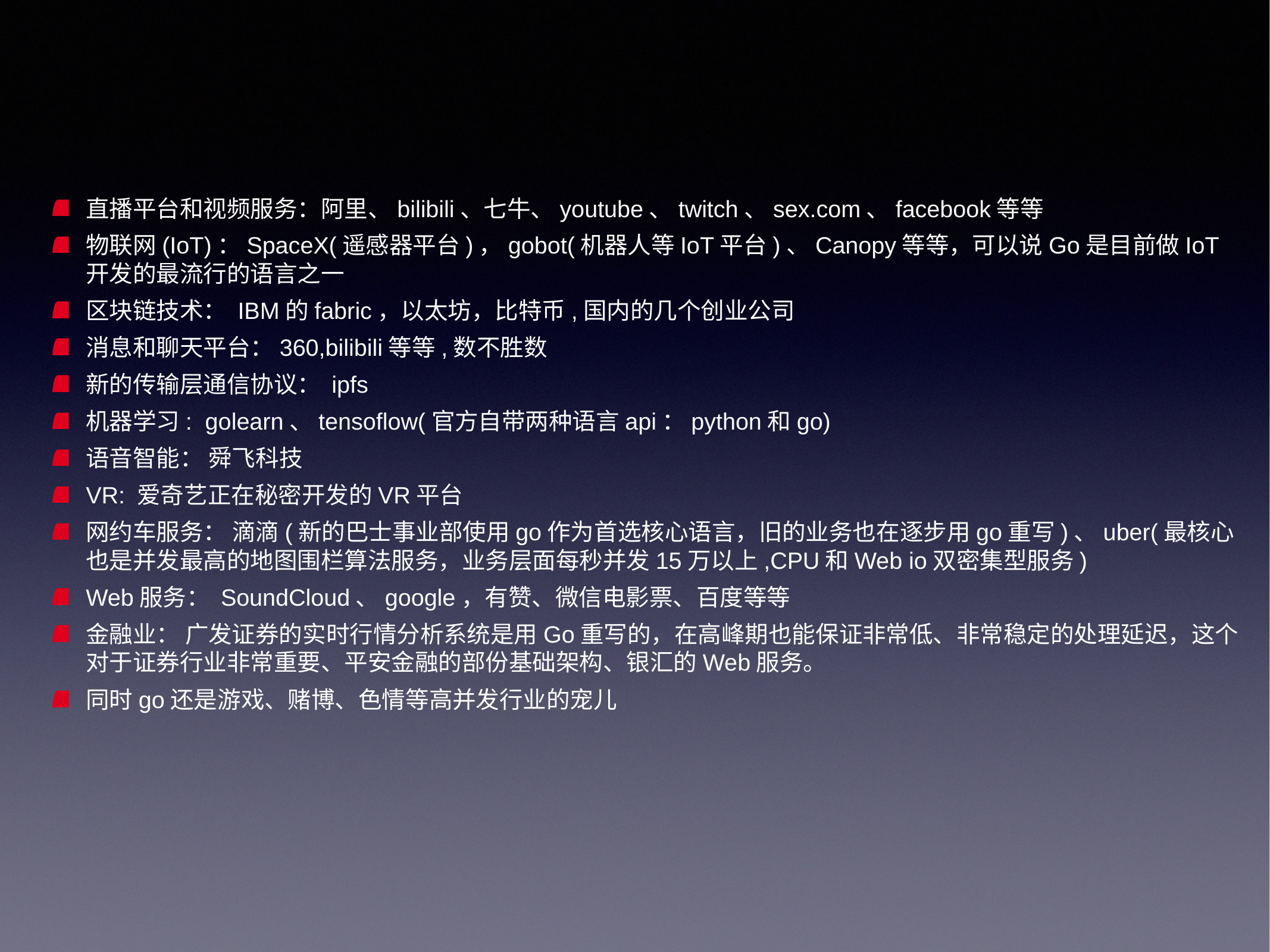

直播平台和视频服务：阿里、bilibili、七牛、youtube、twitch、sex.com、facebook等等
物联网(IoT)：SpaceX(遥感器平台)，gobot(机器人等IoT平台)、Canopy等等，可以说Go是目前做IoT开发的最流行的语言之一
区块链技术： IBM的fabric，以太坊，比特币,国内的几个创业公司
消息和聊天平台：360,bilibili等等,数不胜数
新的传输层通信协议： ipfs
机器学习:  golearn、tensoflow(官方自带两种语言api：python和go)
语音智能： 舜飞科技
VR: 爱奇艺正在秘密开发的VR平台
网约车服务： 滴滴(新的巴士事业部使用go作为首选核心语言，旧的业务也在逐步用go重写)、uber(最核心也是并发最高的地图围栏算法服务，业务层面每秒并发15万以上,CPU和Web io双密集型服务)
Web服务： SoundCloud、google，有赞、微信电影票、百度等等
金融业： 广发证券的实时行情分析系统是用Go重写的，在高峰期也能保证非常低、非常稳定的处理延迟，这个对于证券行业非常重要、平安金融的部份基础架构、银汇的Web服务。
同时go还是游戏、赌博、色情等高并发行业的宠儿